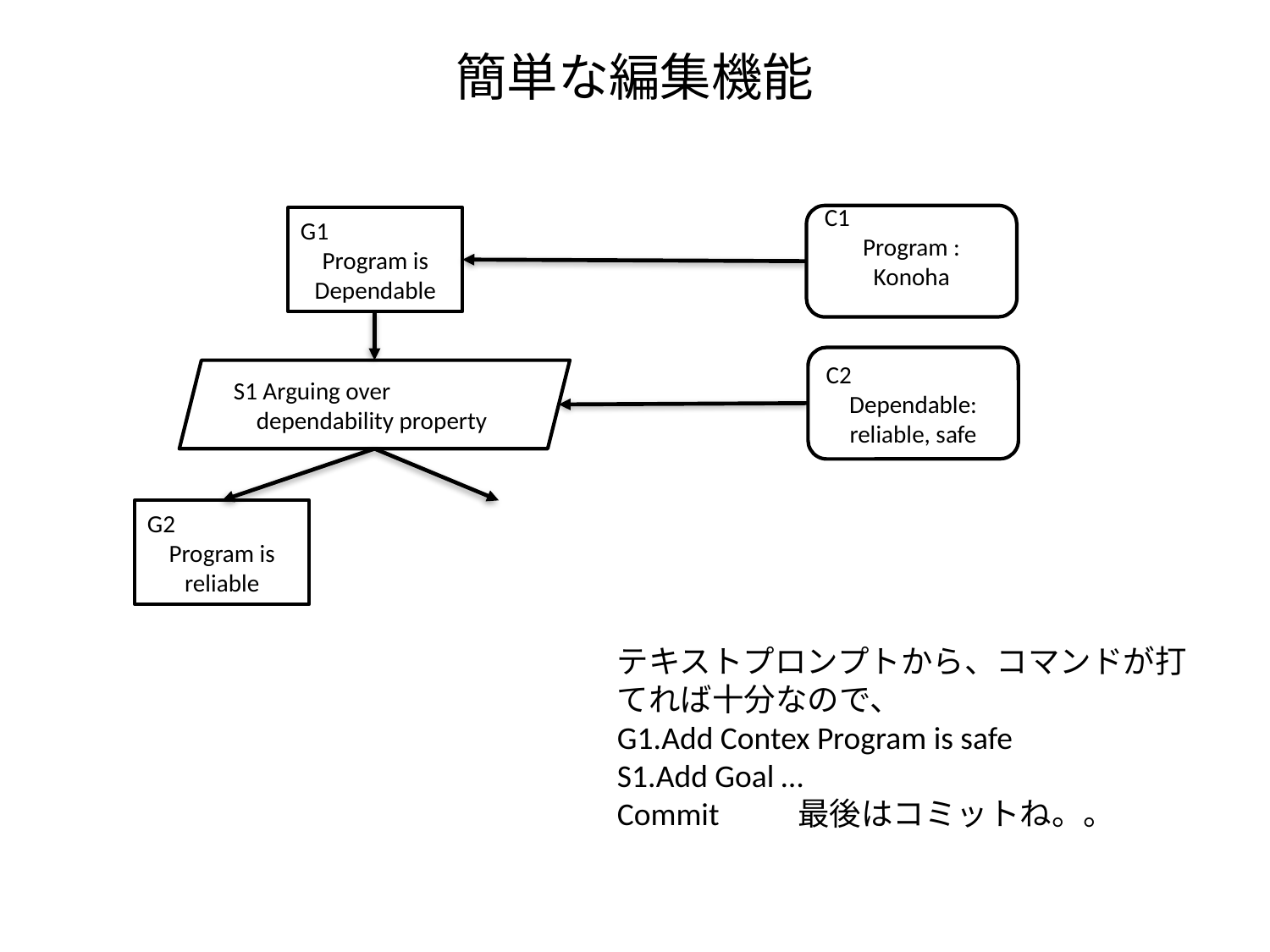

# 簡単な編集機能
C1
Program : Konoha

G1
Program is Dependable
C2
Dependable: reliable, safe
S1 Arguing over
dependability property
G2
Program is reliable
テキストプロンプトから、コマンドが打てれば十分なので、
G1.Add Contex Program is safe
S1.Add Goal …
Commit 　　最後はコミットね。。